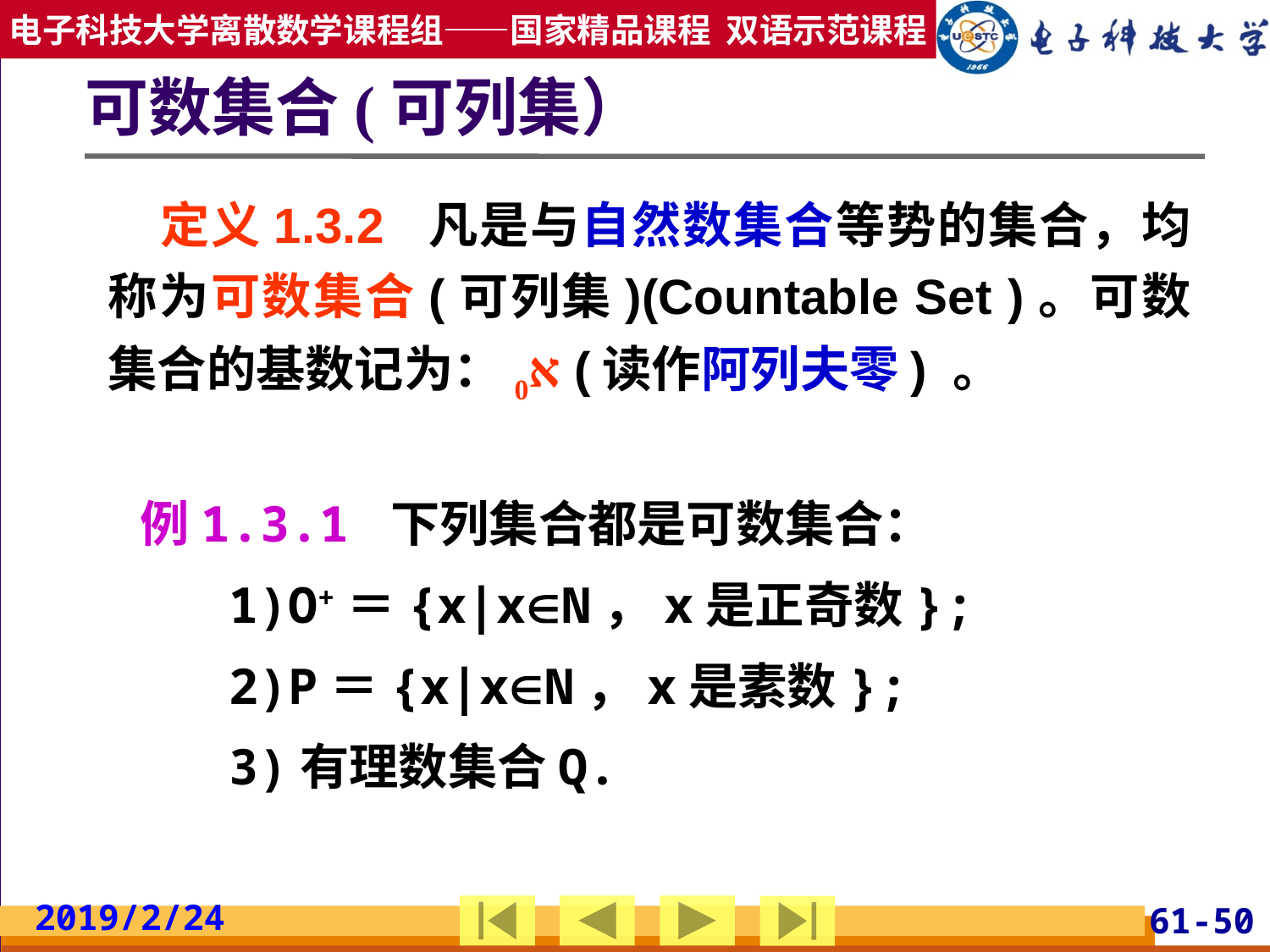

# 可数集合(可列集）
   定义1.3.2  凡是与自然数集合等势的集合，均称为可数集合(可列集)(Countable Set )。可数集合的基数记为：א0 (读作阿列夫零) 。
例1.3.1 下列集合都是可数集合：
   1)O+＝{x|x∈N，x是正奇数};
   2)P＝{x|x∈N，x是素数};
   3)有理数集合Q.
2019/2/24